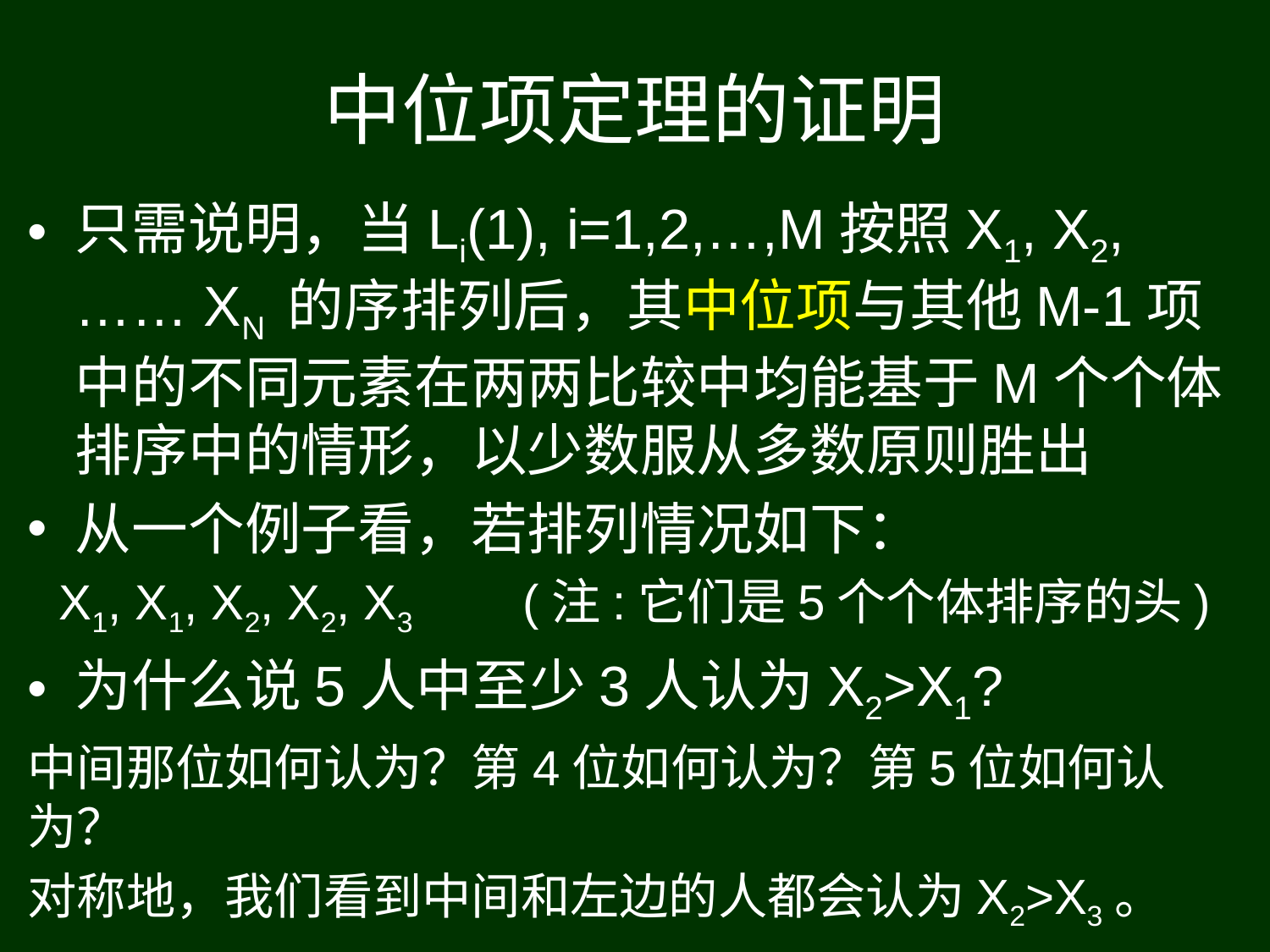

# 中位项定理的证明
只需说明，当Li(1), i=1,2,…,M按照X1, X2, …… XN 的序排列后，其中位项与其他M-1项中的不同元素在两两比较中均能基于M个个体排序中的情形，以少数服从多数原则胜出
从一个例子看，若排列情况如下：
X1, X1, X2, X2, X3        (注:它们是5个个体排序的头)
为什么说5人中至少3人认为X2>X1?
中间那位如何认为？第4位如何认为？第5位如何认为？
对称地，我们看到中间和左边的人都会认为X2>X3。